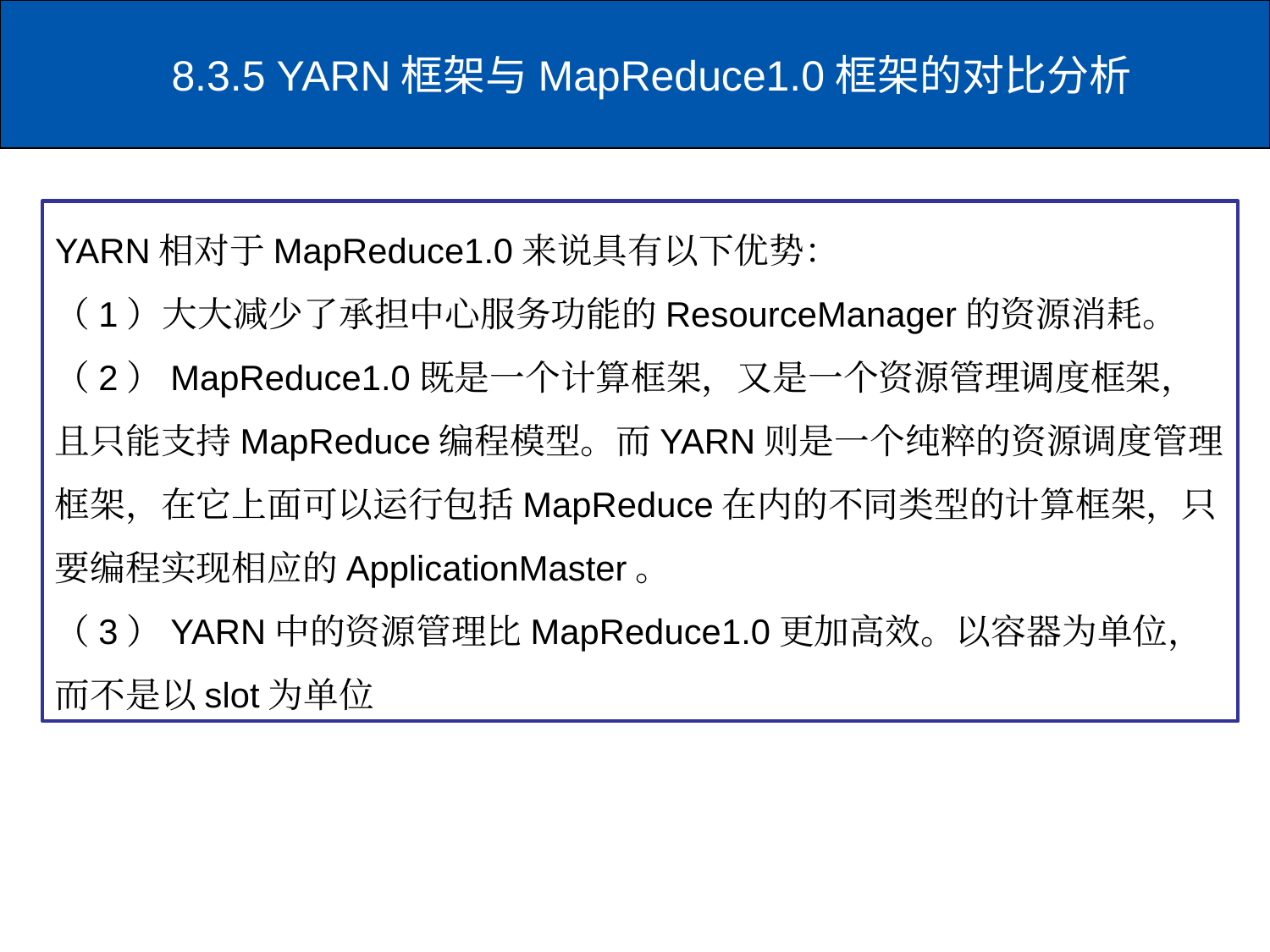

# 8.3.5 YARN框架与MapReduce1.0框架的对比分析
YARN相对于MapReduce1.0来说具有以下优势：
（1）大大减少了承担中心服务功能的ResourceManager的资源消耗。
（2）MapReduce1.0既是一个计算框架，又是一个资源管理调度框架，且只能支持MapReduce编程模型。而YARN则是一个纯粹的资源调度管理框架，在它上面可以运行包括MapReduce在内的不同类型的计算框架，只要编程实现相应的ApplicationMaster。
（3）YARN中的资源管理比MapReduce1.0更加高效。以容器为单位，而不是以slot为单位